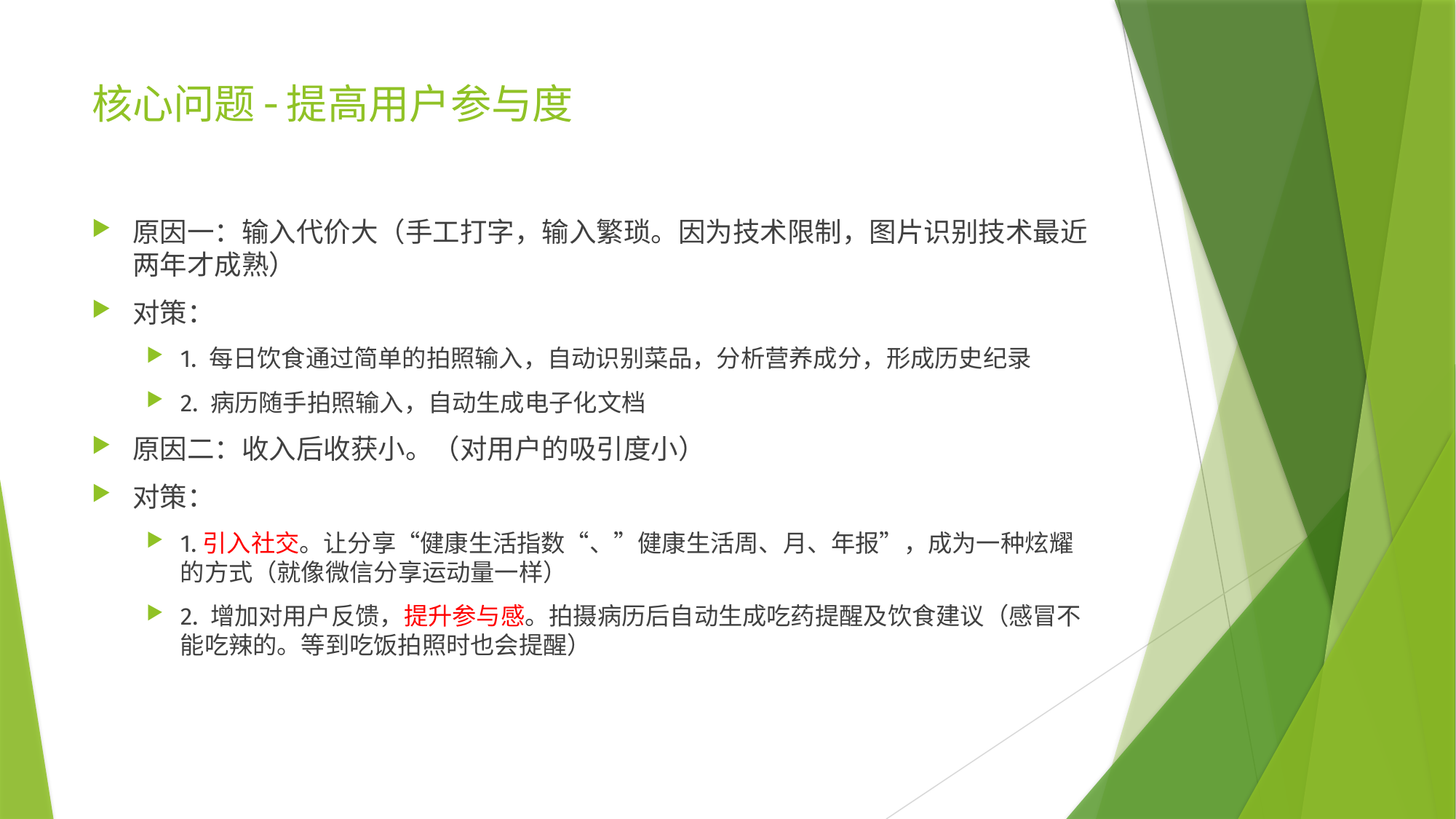

# 核心问题-提高用户参与度
原因一：输入代价大（手工打字，输入繁琐。因为技术限制，图片识别技术最近两年才成熟）
对策：
1. 每日饮食通过简单的拍照输入，自动识别菜品，分析营养成分，形成历史纪录
2. 病历随手拍照输入，自动生成电子化文档
原因二：收入后收获小。（对用户的吸引度小）
对策：
1.引入社交。让分享“健康生活指数“、”健康生活周、月、年报”，成为一种炫耀的方式（就像微信分享运动量一样）
2. 增加对用户反馈，提升参与感。拍摄病历后自动生成吃药提醒及饮食建议（感冒不能吃辣的。等到吃饭拍照时也会提醒）